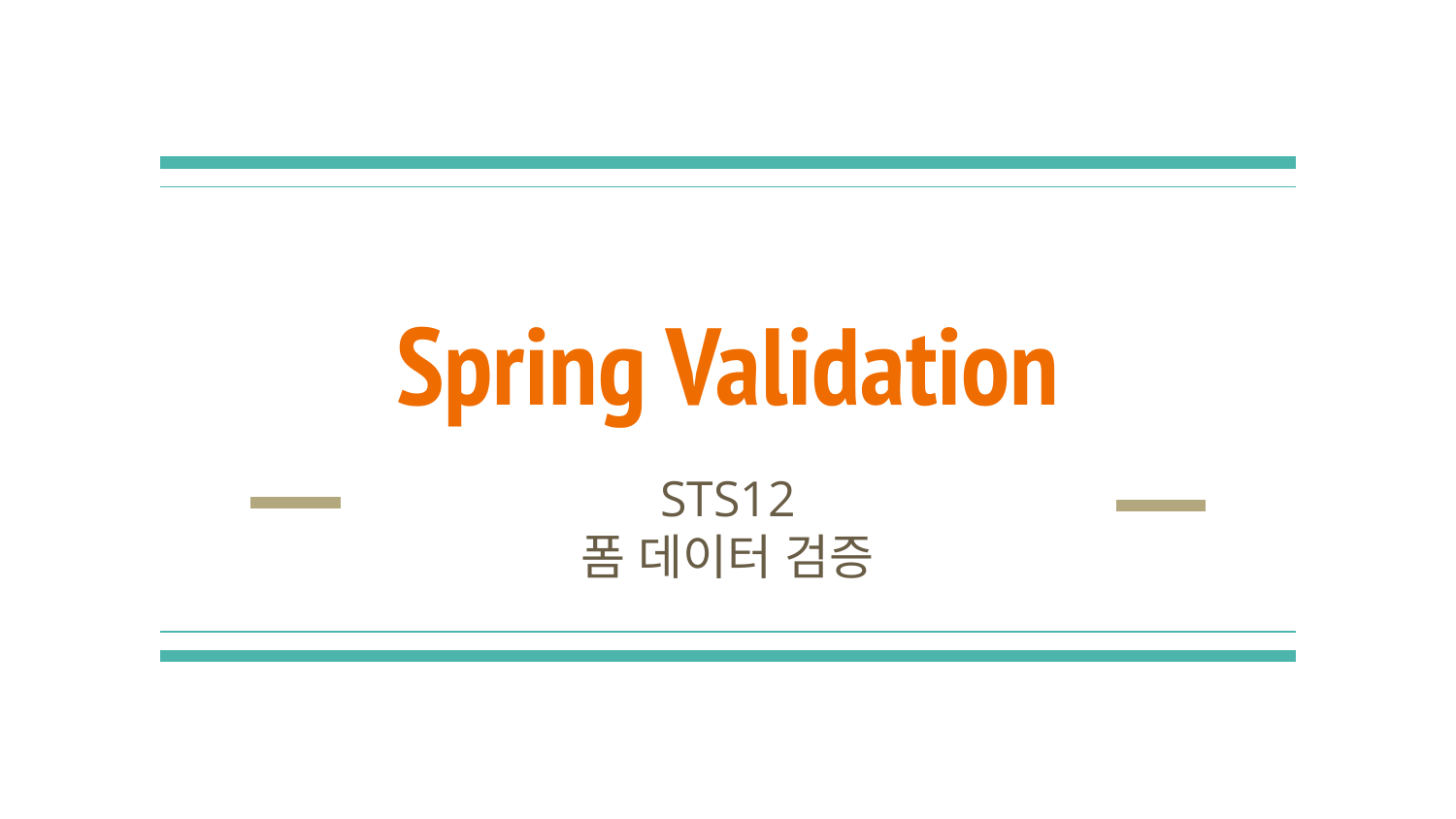

# Spring Validation
STS12
폼 데이터 검증